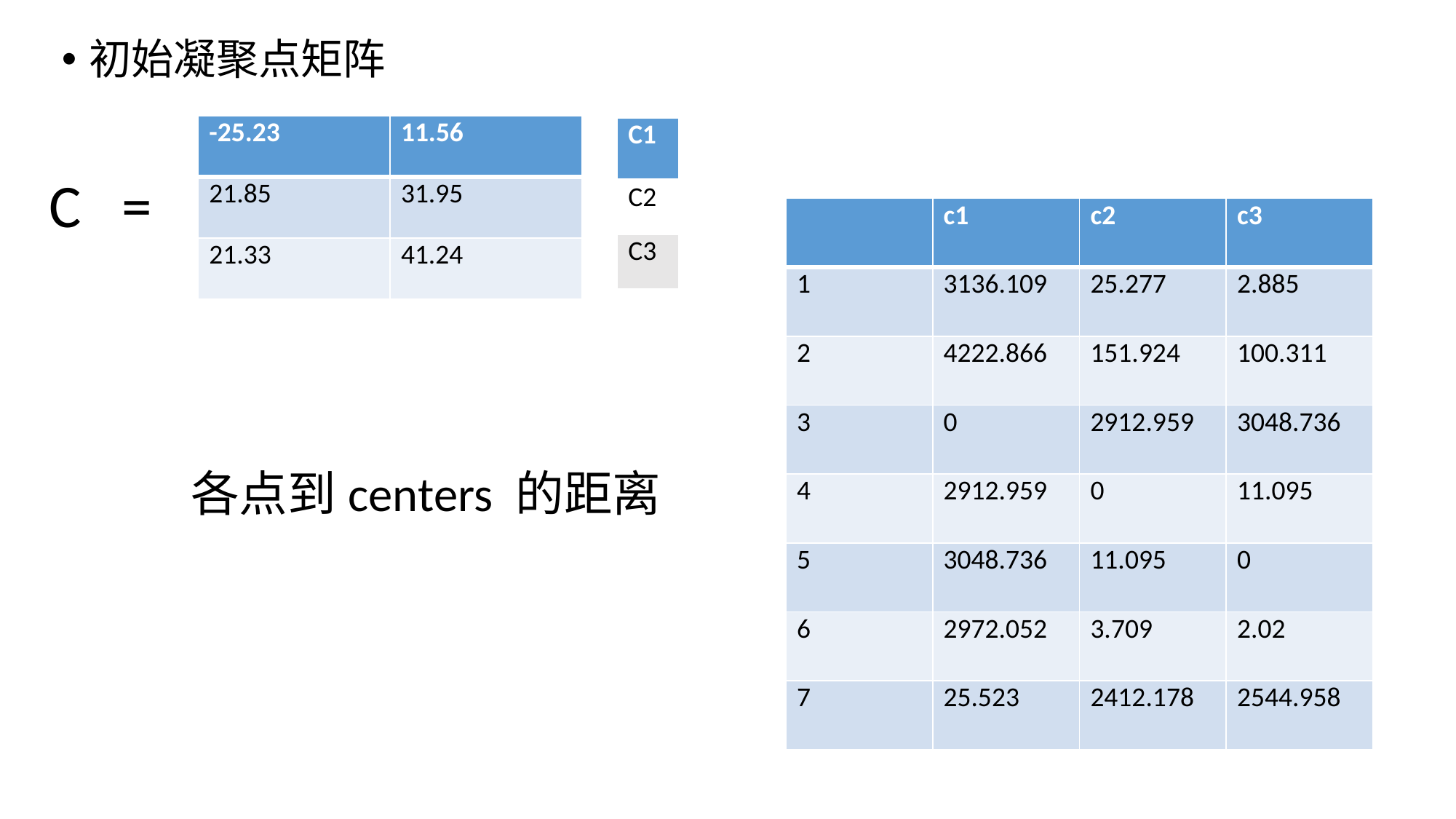

初始凝聚点矩阵
| -25.23 | 11.56 |
| --- | --- |
| 21.85 | 31.95 |
| 21.33 | 41.24 |
| C1 |
| --- |
| C2 |
| C3 |
C   =
|  | c1 | c2 | c3 |
| --- | --- | --- | --- |
| 1 | 3136.109 | 25.277 | 2.885 |
| 2 | 4222.866 | 151.924 | 100.311 |
| 3 | 0 | 2912.959 | 3048.736 |
| 4 | 2912.959 | 0 | 11.095 |
| 5 | 3048.736 | 11.095 | 0 |
| 6 | 2972.052 | 3.709 | 2.02 |
| 7 | 25.523 | 2412.178 | 2544.958 |
各点到centers 的距离